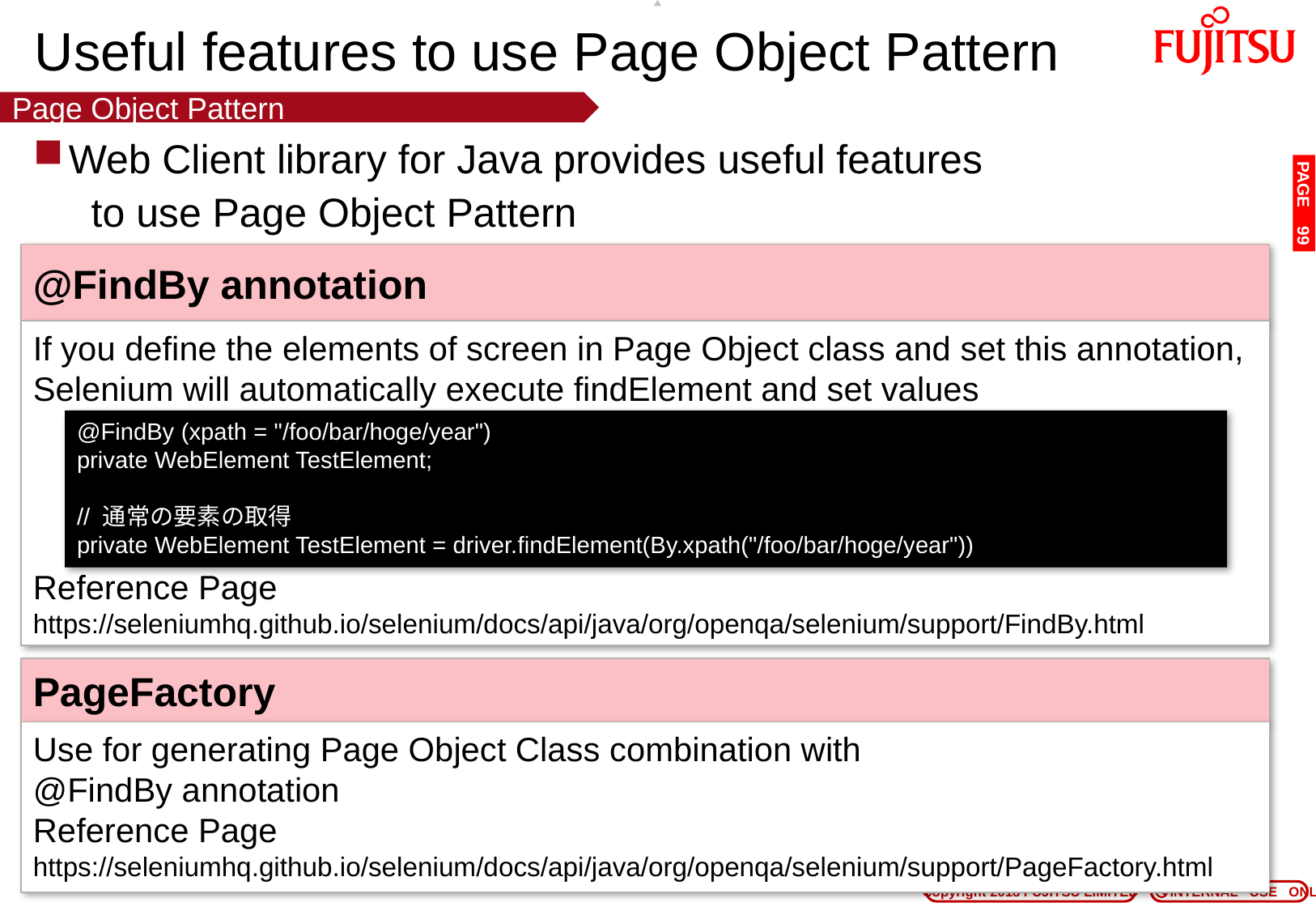

# Useful features to use Page Object Pattern
Page Object Pattern
Web Client library for Java provides useful features
  to use Page Object Pattern
PAGE    99
@FindBy annotation
If you define the elements of screen in Page Object class and set this annotation,
Selenium will automatically execute findElement and set values

Reference Page
https://seleniumhq.github.io/selenium/docs/api/java/org/openqa/selenium/support/FindBy.html
@FindBy (xpath = "/foo/bar/hoge/year")
private WebElement TestElement;

// 通常の要素の取得
private WebElement TestElement = driver.findElement(By.xpath("/foo/bar/hoge/year"))
PageFactory
Use for generating Page Object Class combination with
@FindBy annotation
Reference Page
https://seleniumhq.github.io/selenium/docs/api/java/org/openqa/selenium/support/PageFactory.html